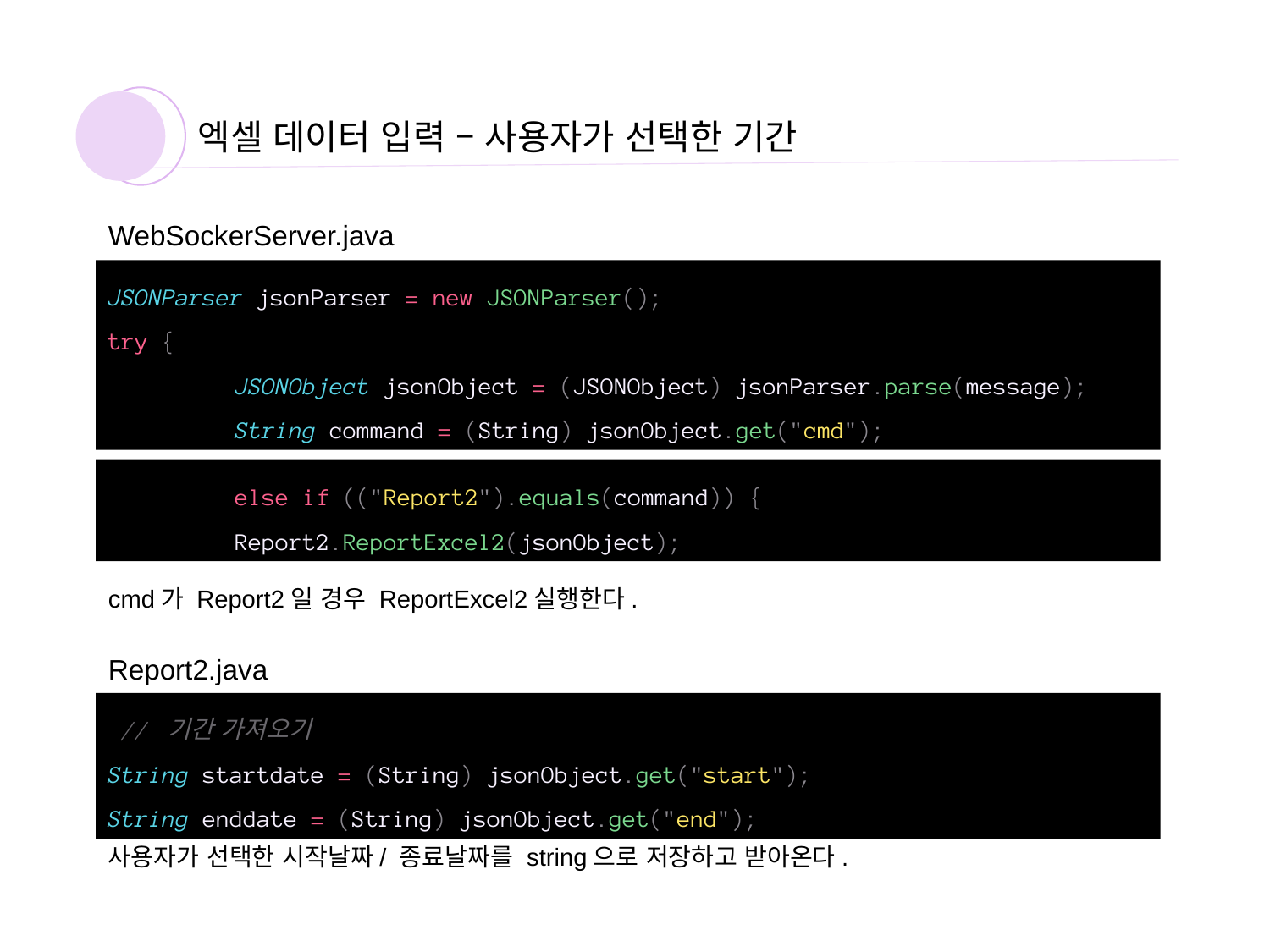

엑셀 데이터 입력 – 사용자가 선택한 기간
WebSockerServer.java
JSONParser jsonParser = new JSONParser();
try {
	JSONObject jsonObject = (JSONObject) jsonParser.parse(message);
	String command = (String) jsonObject.get("cmd");
	else if (("Report2").equals(command)) {
	Report2.ReportExcel2(jsonObject);
cmd가 Report2일 경우 ReportExcel2실행한다.
Report2.java
 // 기간 가져오기
String startdate = (String) jsonObject.get("start");
String enddate = (String) jsonObject.get("end");
사용자가 선택한 시작날짜/ 종료날짜를 string으로 저장하고 받아온다.